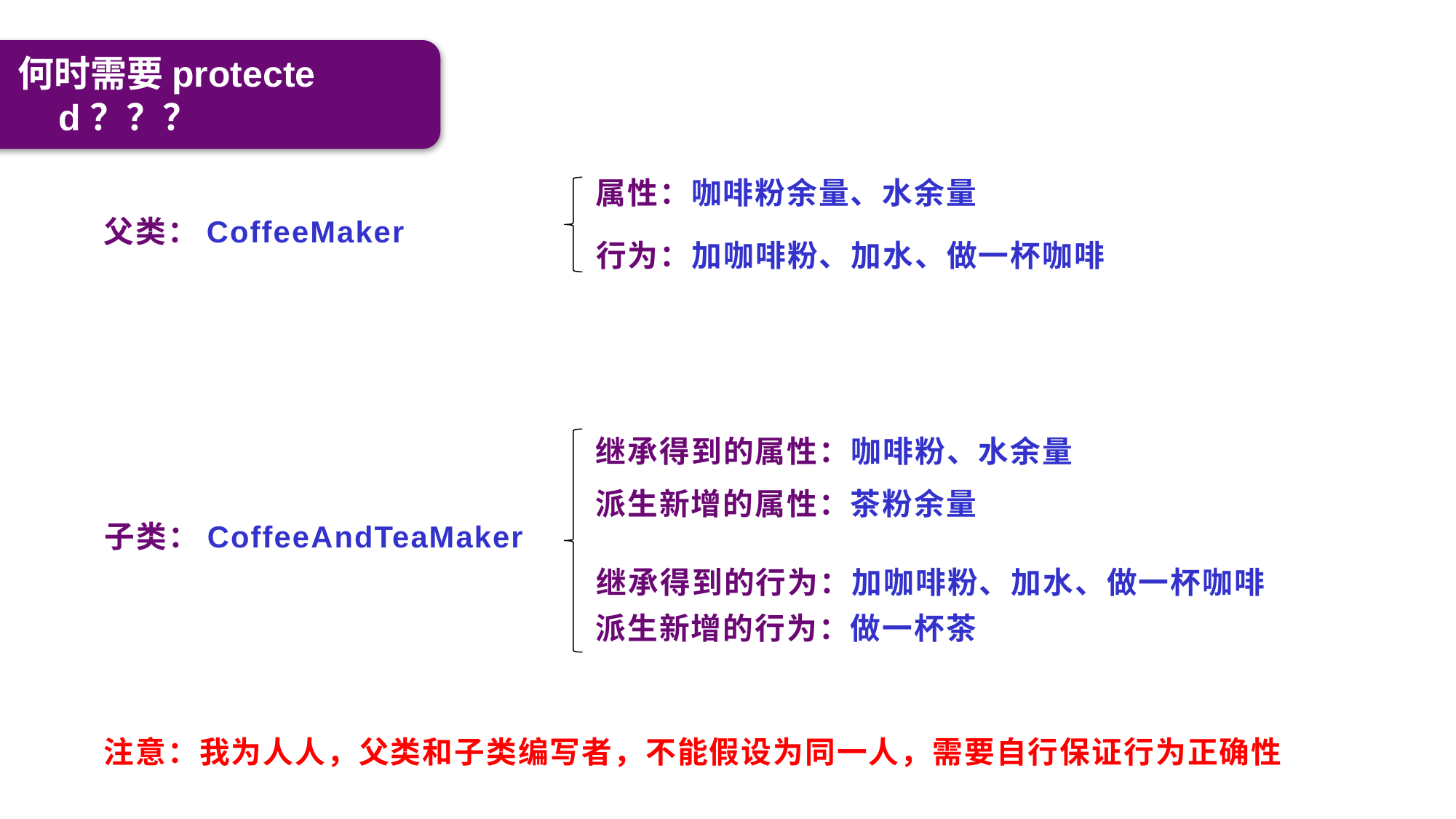

何时需要protected？？？
属性：咖啡粉余量、水余量

父类：CoffeeMaker
行为：加咖啡粉、加水、做一杯咖啡
继承得到的属性：咖啡粉、水余量

派生新增的属性：茶粉余量
子类：CoffeeAndTeaMaker
继承得到的行为：加咖啡粉、加水、做一杯咖啡
派生新增的行为：做一杯茶
注意：我为人人，父类和子类编写者，不能假设为同一人，需要自行保证行为正确性
7